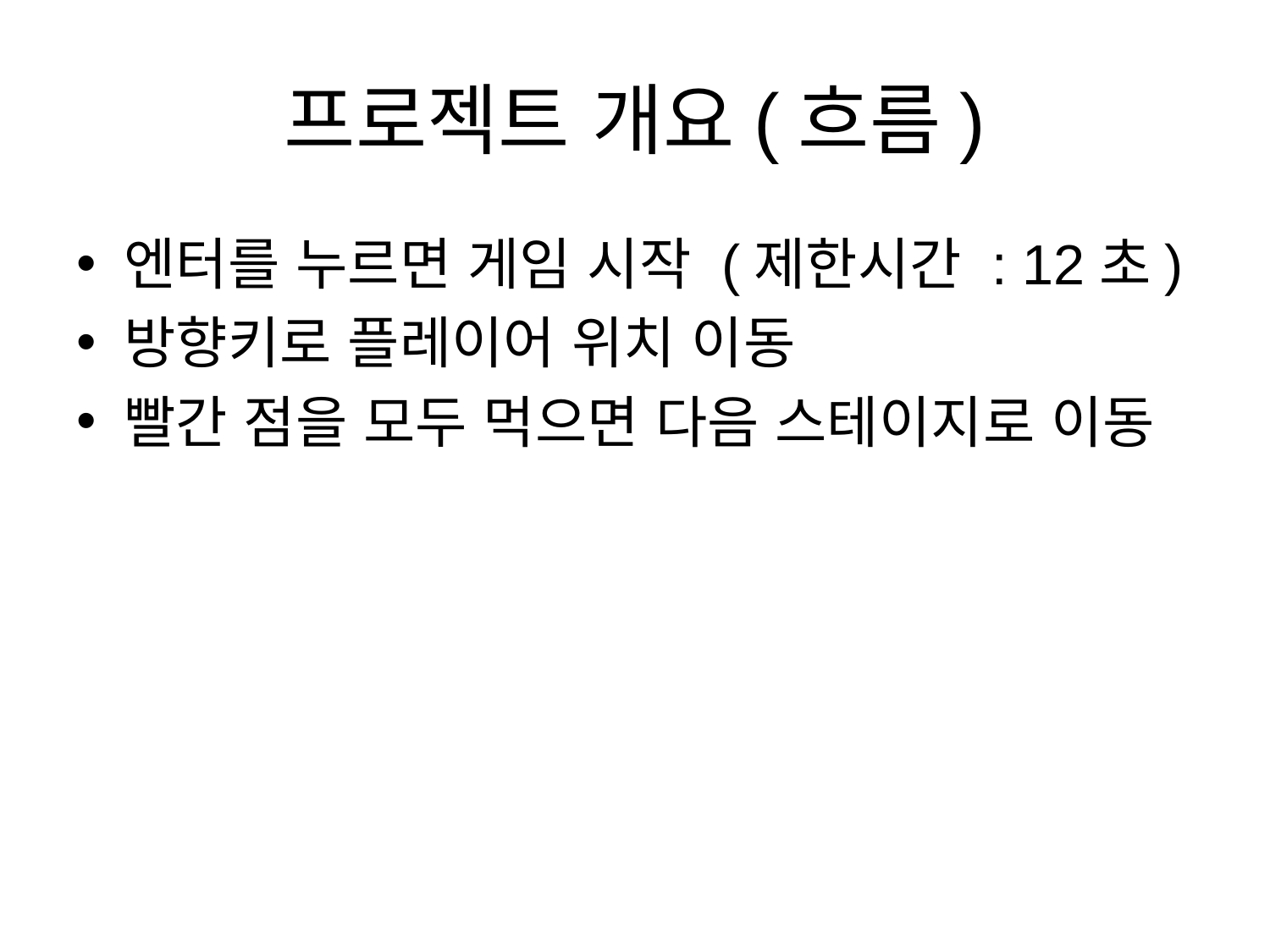

# 프로젝트 개요(흐름)
엔터를 누르면 게임 시작 (제한시간 : 12초)
방향키로 플레이어 위치 이동
빨간 점을 모두 먹으면 다음 스테이지로 이동